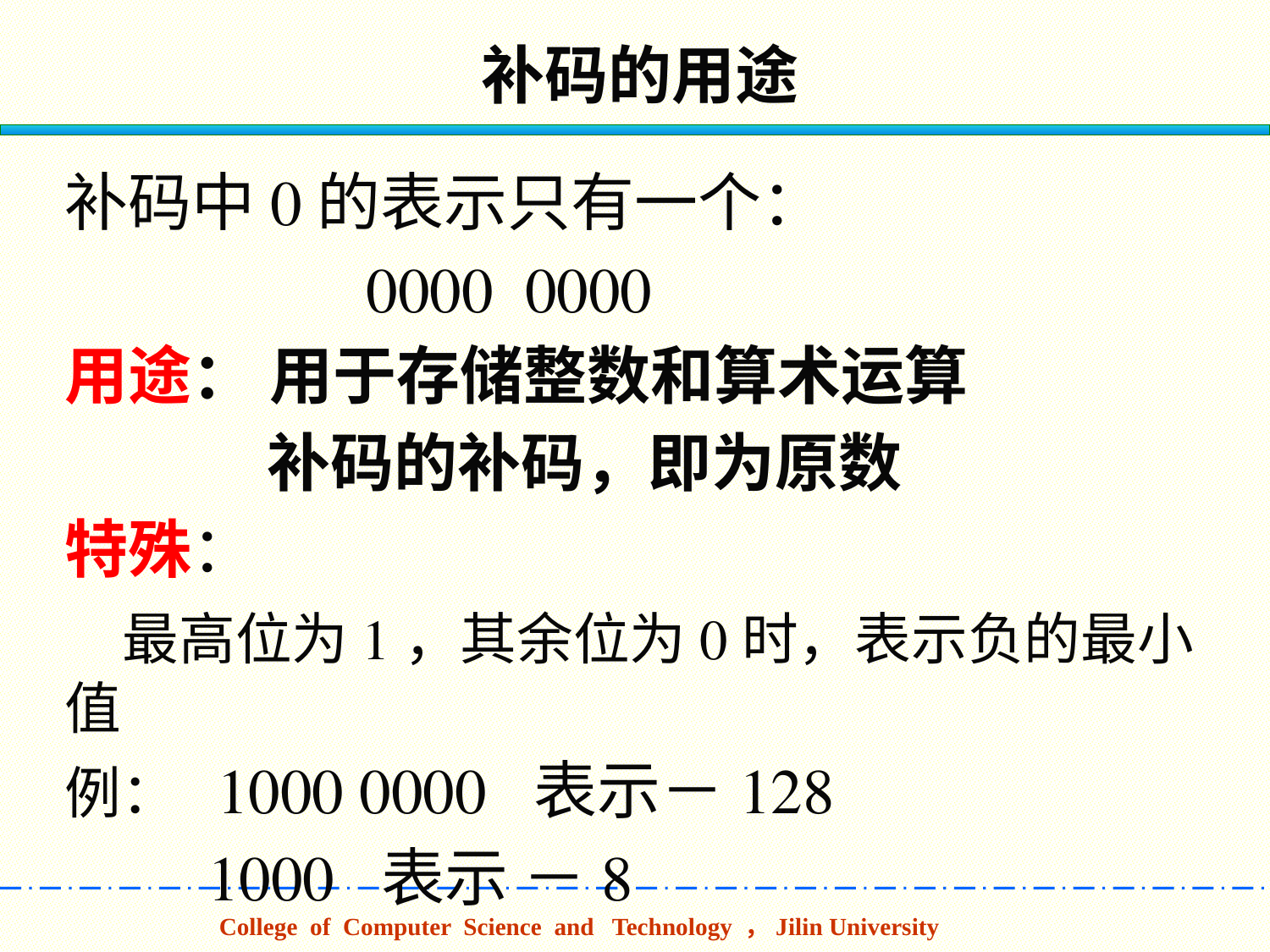

补码的用途
补码中0的表示只有一个：
       		   0000  0000
用途： 用于存储整数和算术运算
             补码的补码，即为原数
特殊：
   最高位为1，其余位为0时，表示负的最小值
例：  1000 0000  表示－128
         1000  表示 －8